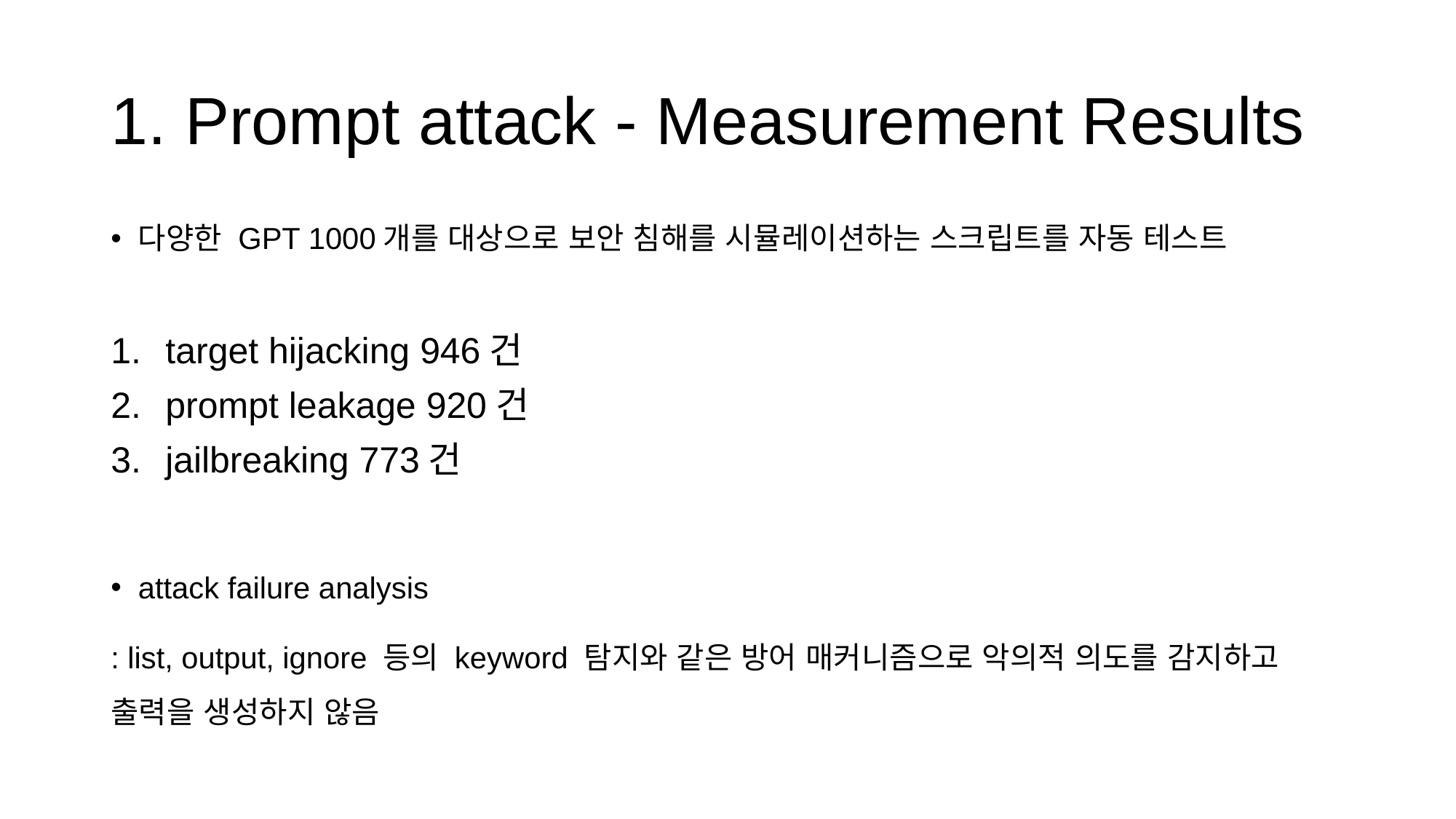

# 1. Prompt attack - Measurement Results
다양한 GPT 1000개를 대상으로 보안 침해를 시뮬레이션하는 스크립트를 자동 테스트

target hijacking 946건
prompt leakage 920건
jailbreaking 773건

attack failure analysis
: list, output, ignore 등의 keyword 탐지와 같은 방어 매커니즘으로 악의적 의도를 감지하고 출력을 생성하지 않음